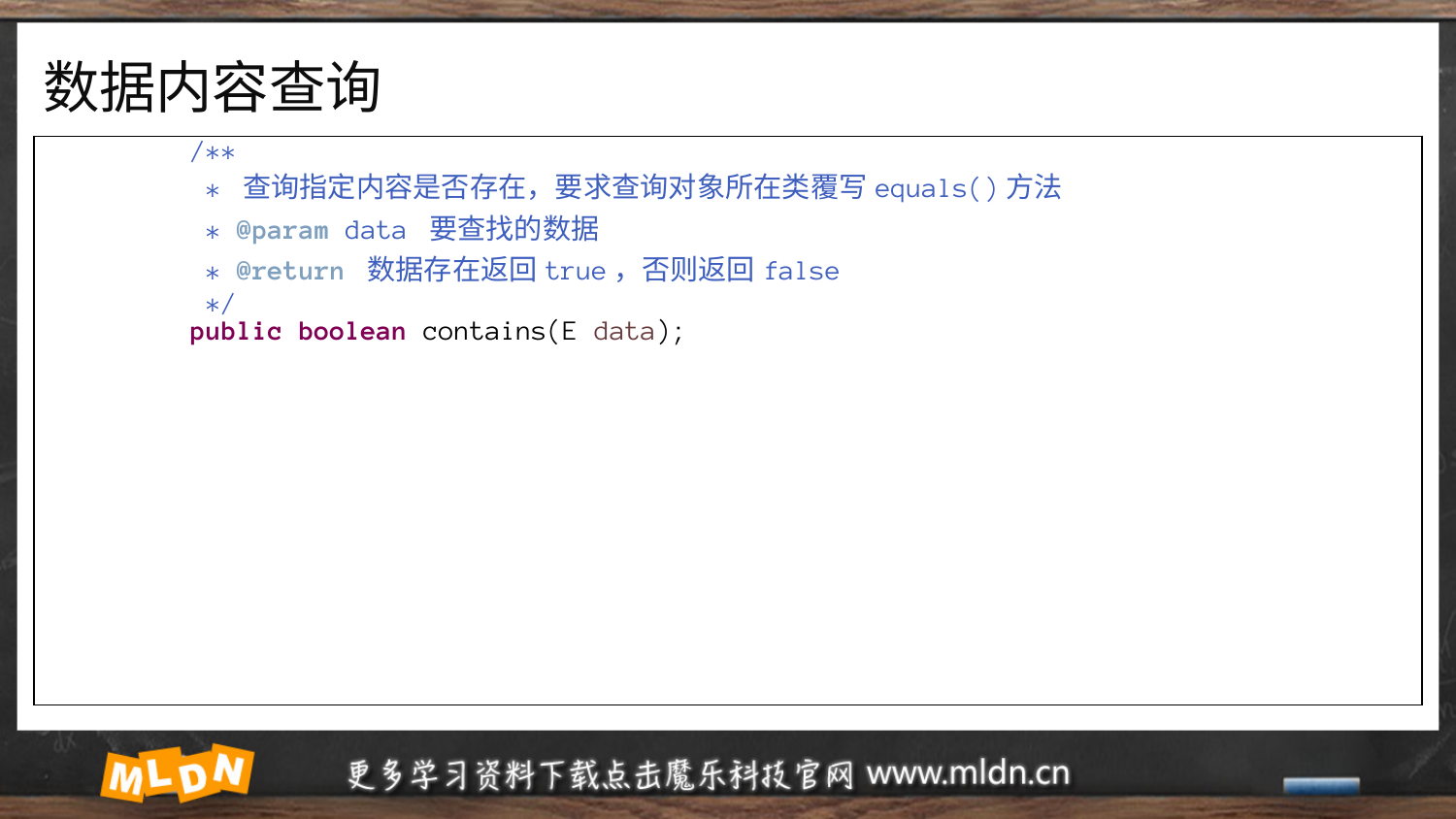

# 数据内容查询
| /\*\* \* 查询指定内容是否存在，要求查询对象所在类覆写equals()方法 \* @param data 要查找的数据 \* @return 数据存在返回true，否则返回false \*/ public boolean contains(E data); |
| --- |